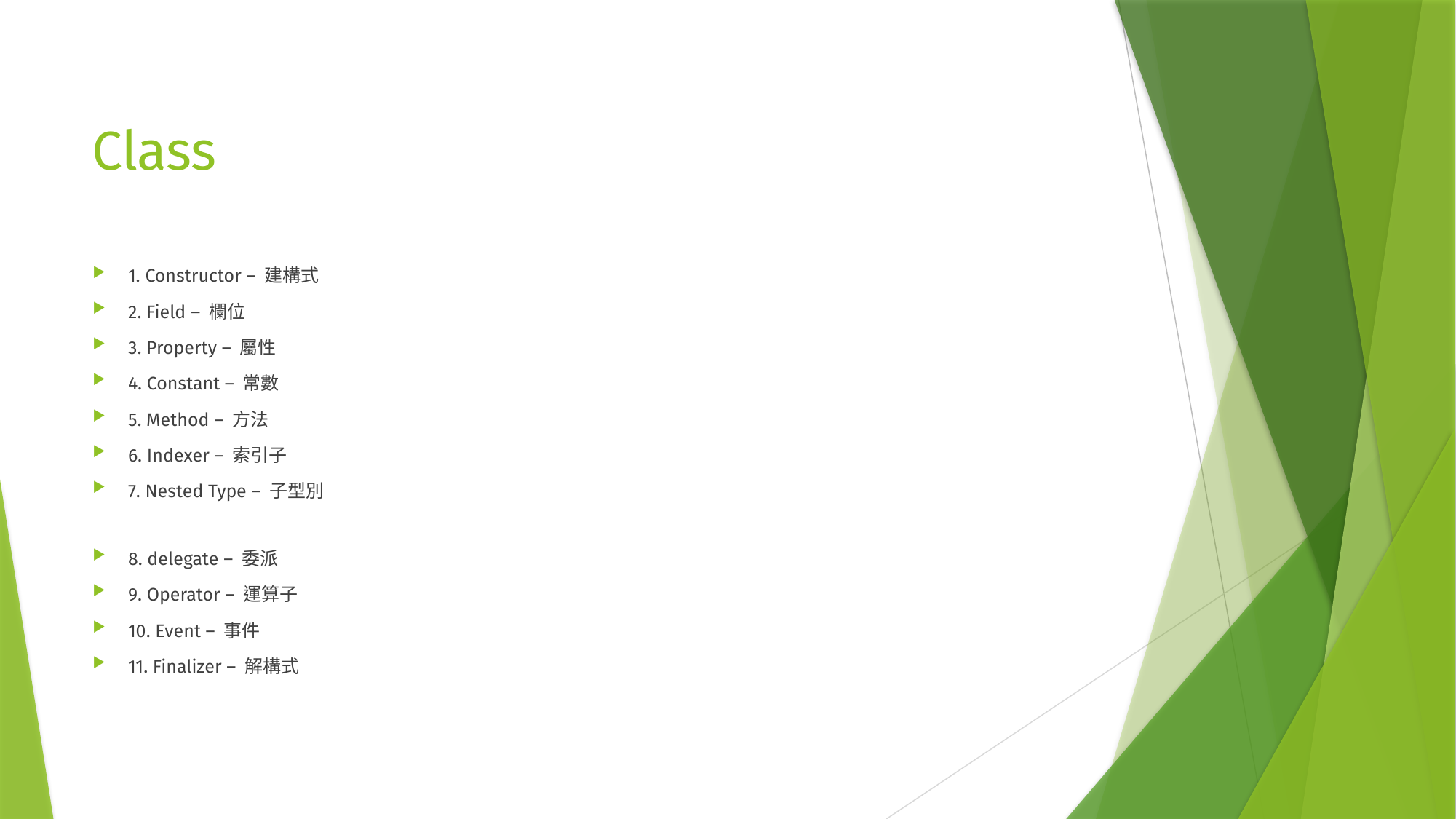

# Class
1. Constructor – 建構式
2. Field – 欄位
3. Property – 屬性
4. Constant – 常數
5. Method – 方法
6. Indexer – 索引子
7. Nested Type – 子型別

8. delegate – 委派
9. Operator – 運算子
10. Event – 事件
11. Finalizer – 解構式